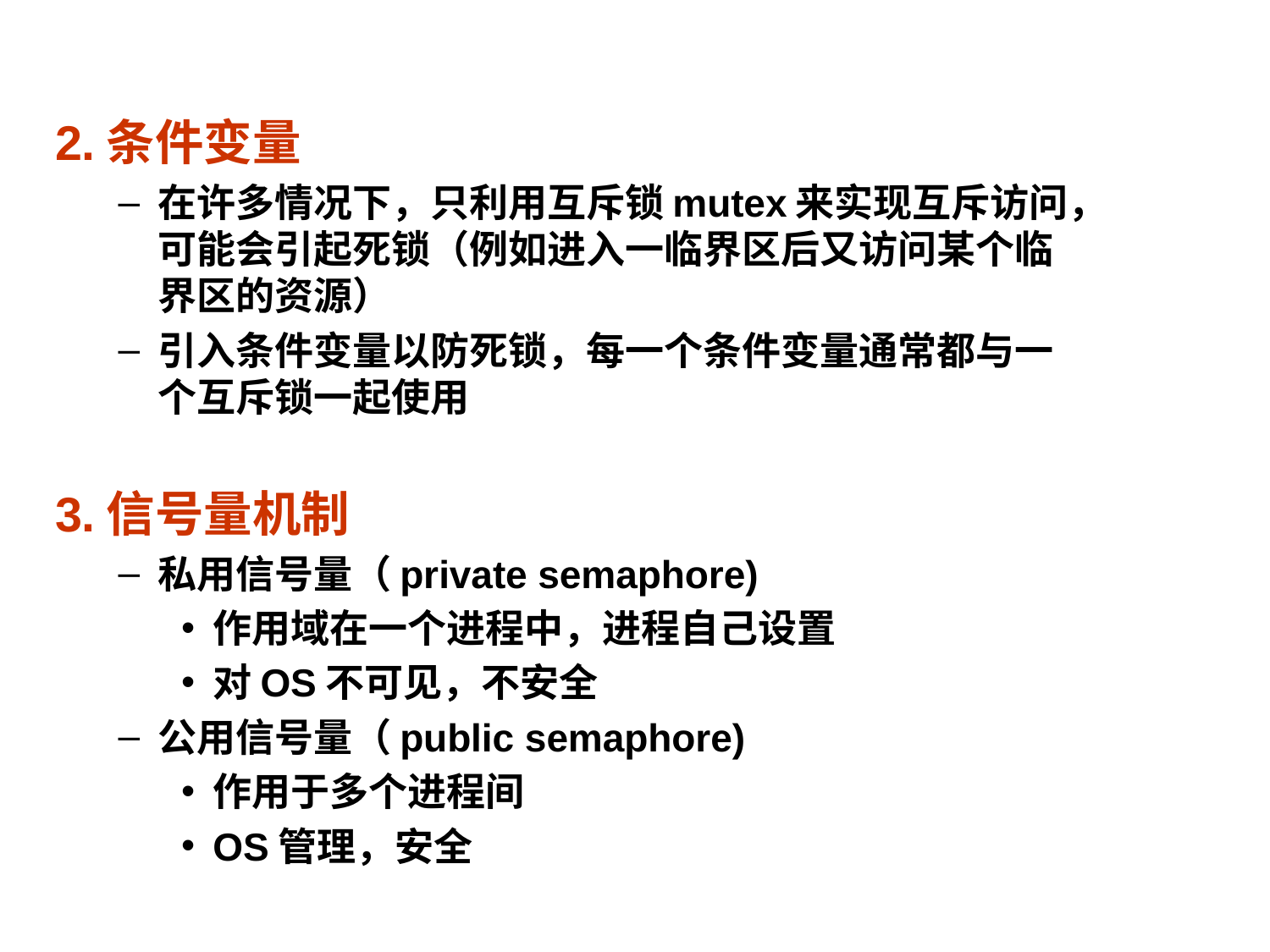

2.条件变量
在许多情况下，只利用互斥锁mutex来实现互斥访问，可能会引起死锁（例如进入一临界区后又访问某个临界区的资源）
引入条件变量以防死锁，每一个条件变量通常都与一个互斥锁一起使用

3.信号量机制
私用信号量（private semaphore)
作用域在一个进程中，进程自己设置
对OS不可见，不安全
公用信号量（public semaphore)
作用于多个进程间
OS管理，安全